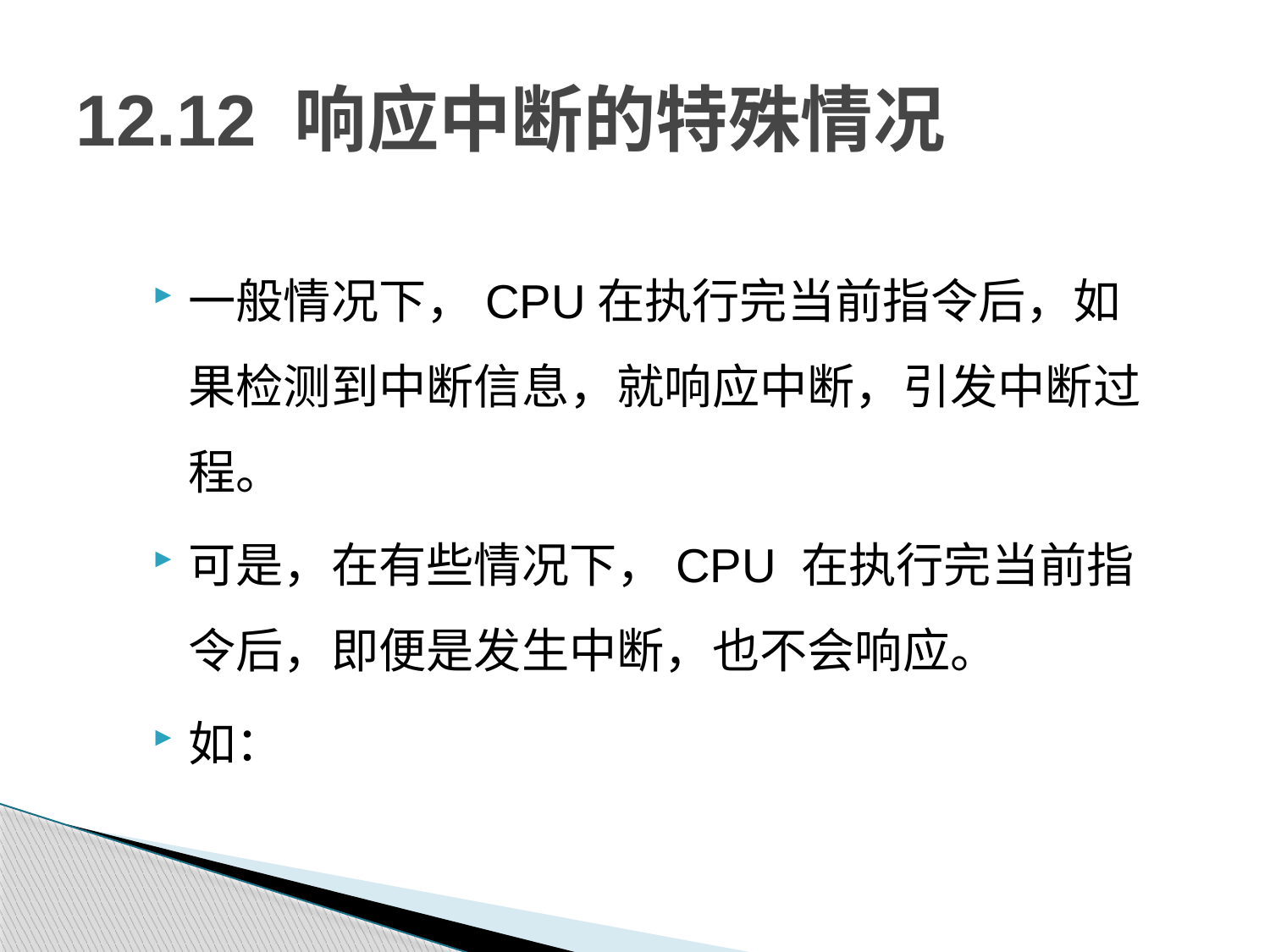

# 12.12 响应中断的特殊情况
一般情况下，CPU在执行完当前指令后，如果检测到中断信息，就响应中断，引发中断过程。
可是，在有些情况下，CPU 在执行完当前指令后，即便是发生中断，也不会响应。
如：